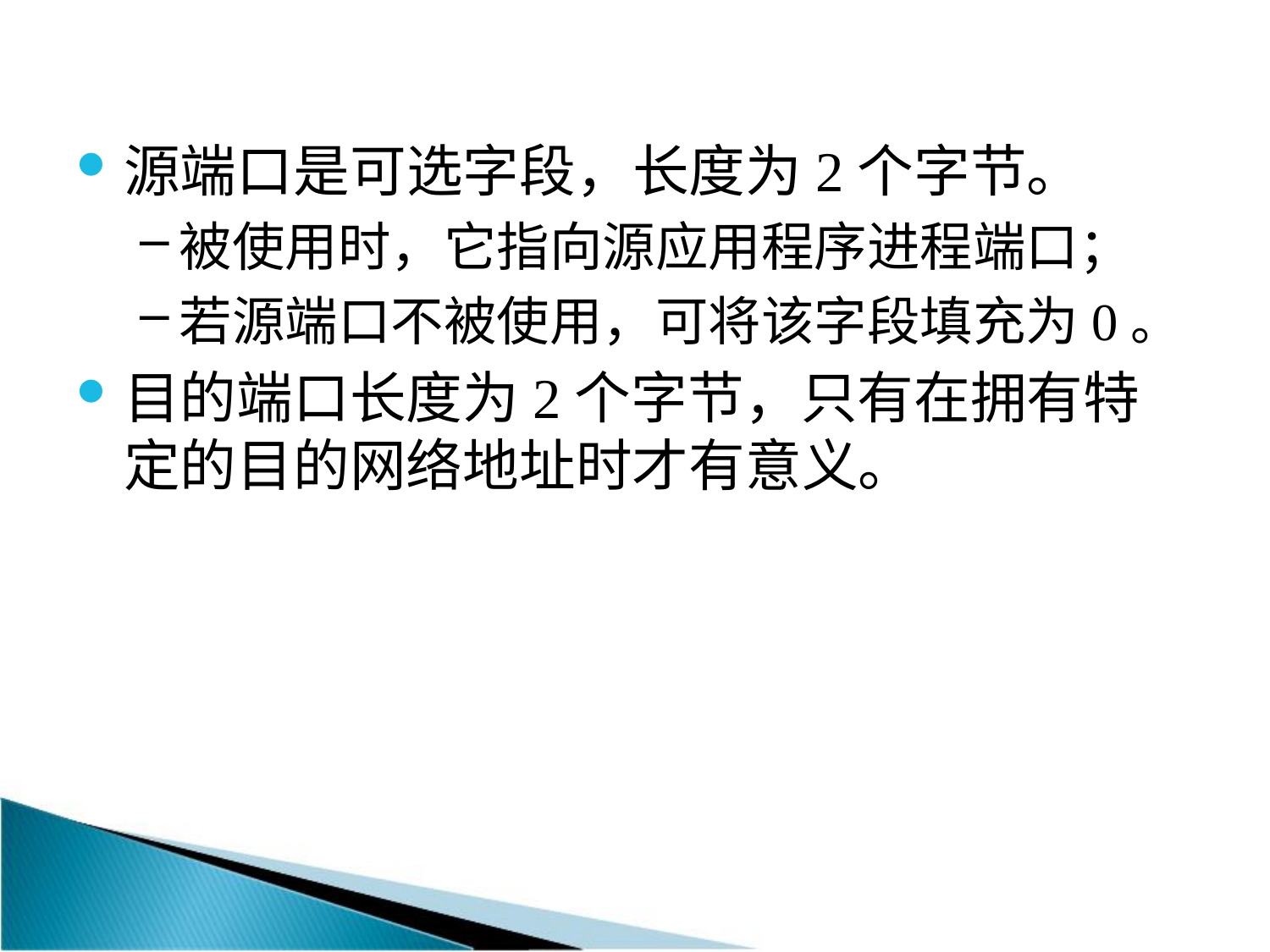

源端口是可选字段，长度为2个字节。
被使用时，它指向源应用程序进程端口；
若源端口不被使用，可将该字段填充为0。
目的端口长度为2个字节，只有在拥有特定的目的网络地址时才有意义。